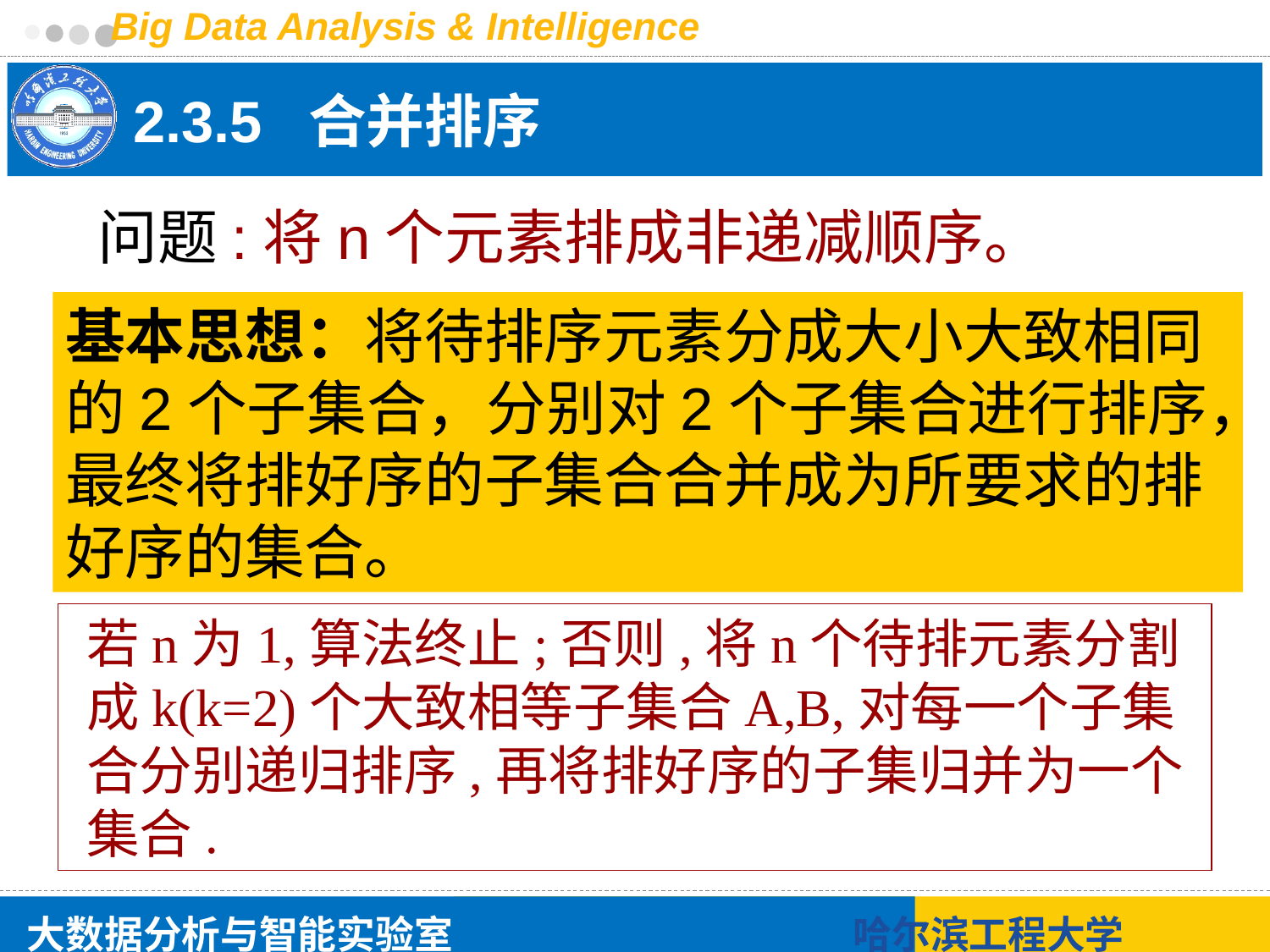

# 2.3.5  合并排序
问题:将n个元素排成非递减顺序。
基本思想：将待排序元素分成大小大致相同的2个子集合，分别对2个子集合进行排序，最终将排好序的子集合合并成为所要求的排好序的集合。

若n为1,算法终止;否则,将n个待排元素分割成k(k=2)个大致相等子集合A,B,对每一个子集合分别递归排序,再将排好序的子集归并为一个集合.